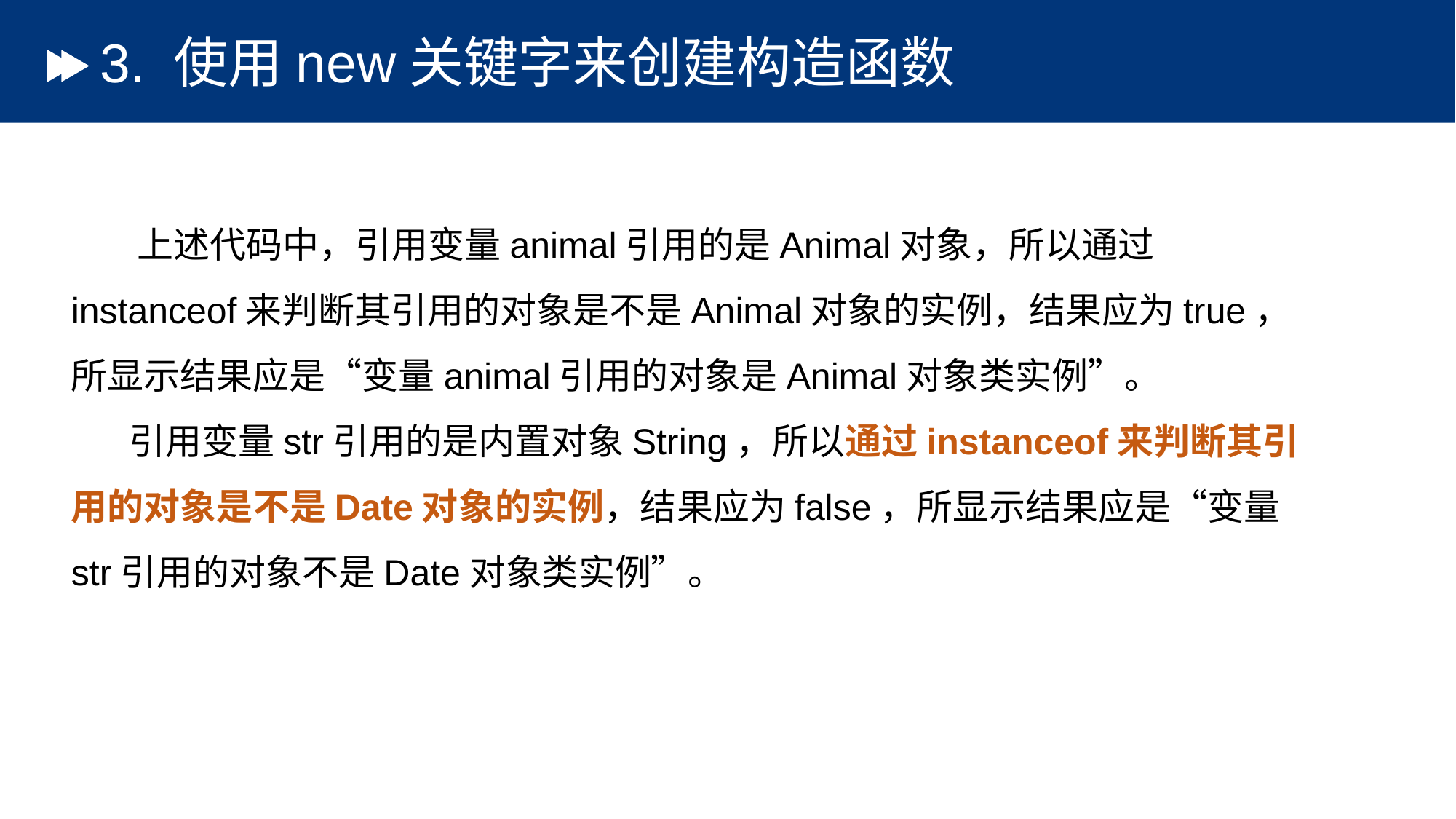

# 3. 使用new关键字来创建构造函数
       上述代码中，引用变量animal引用的是Animal对象，所以通过instanceof来判断其引用的对象是不是Animal对象的实例，结果应为true，所显示结果应是“变量animal引用的对象是Animal对象类实例”。
      引用变量str引用的是内置对象String，所以通过instanceof来判断其引用的对象是不是Date对象的实例，结果应为false，所显示结果应是“变量str引用的对象不是Date对象类实例”。